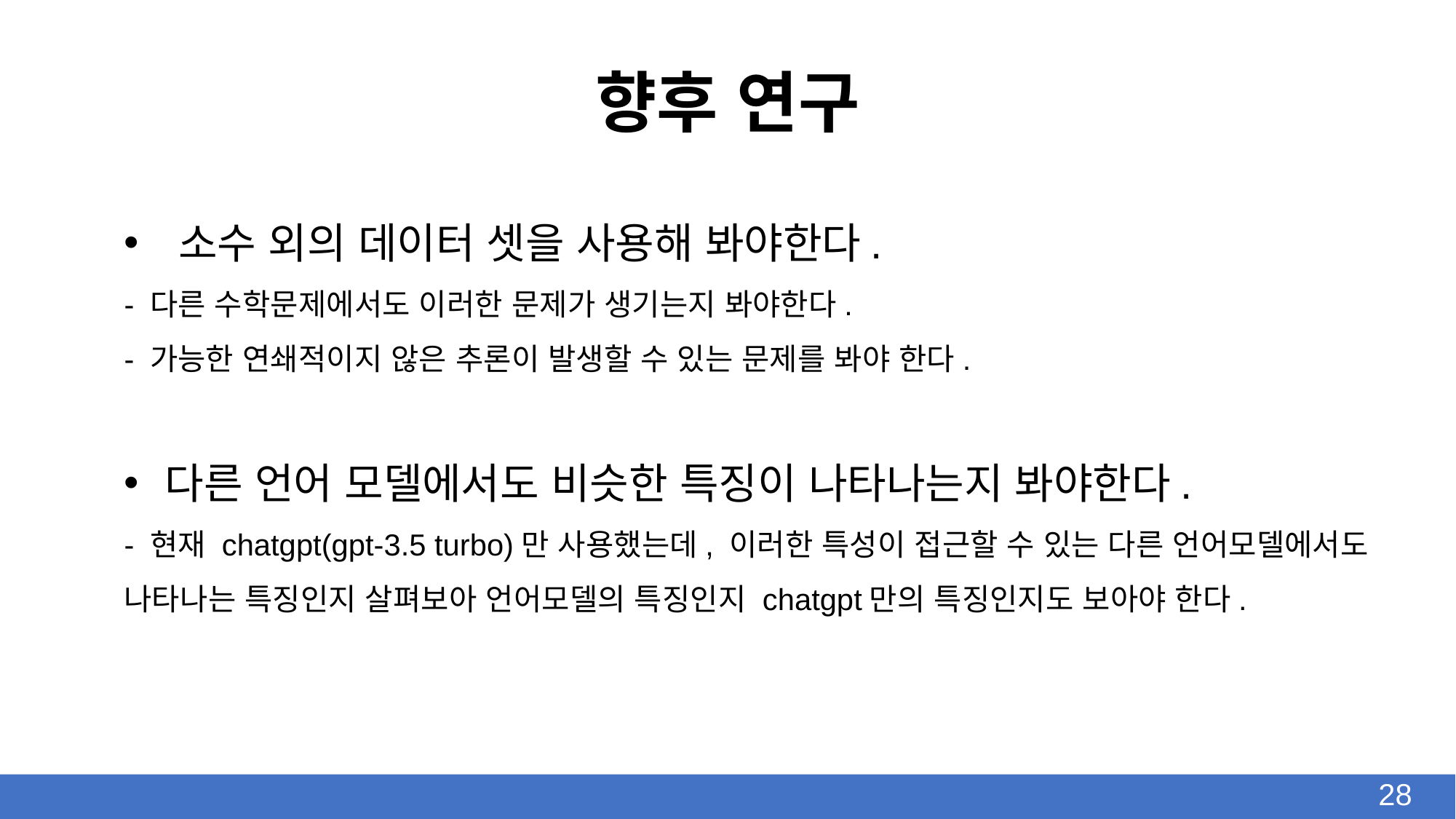

향후 연구

소수 외의 데이터 셋을 사용해 봐야한다.
- 다른 수학문제에서도 이러한 문제가 생기는지 봐야한다.
- 가능한 연쇄적이지 않은 추론이 발생할 수 있는 문제를 봐야 한다.

다른 언어 모델에서도 비슷한 특징이 나타나는지 봐야한다.
- 현재 chatgpt(gpt-3.5 turbo)만 사용했는데, 이러한 특성이 접근할 수 있는 다른 언어모델에서도 나타나는 특징인지 살펴보아 언어모델의 특징인지 chatgpt만의 특징인지도 보아야 한다.

28